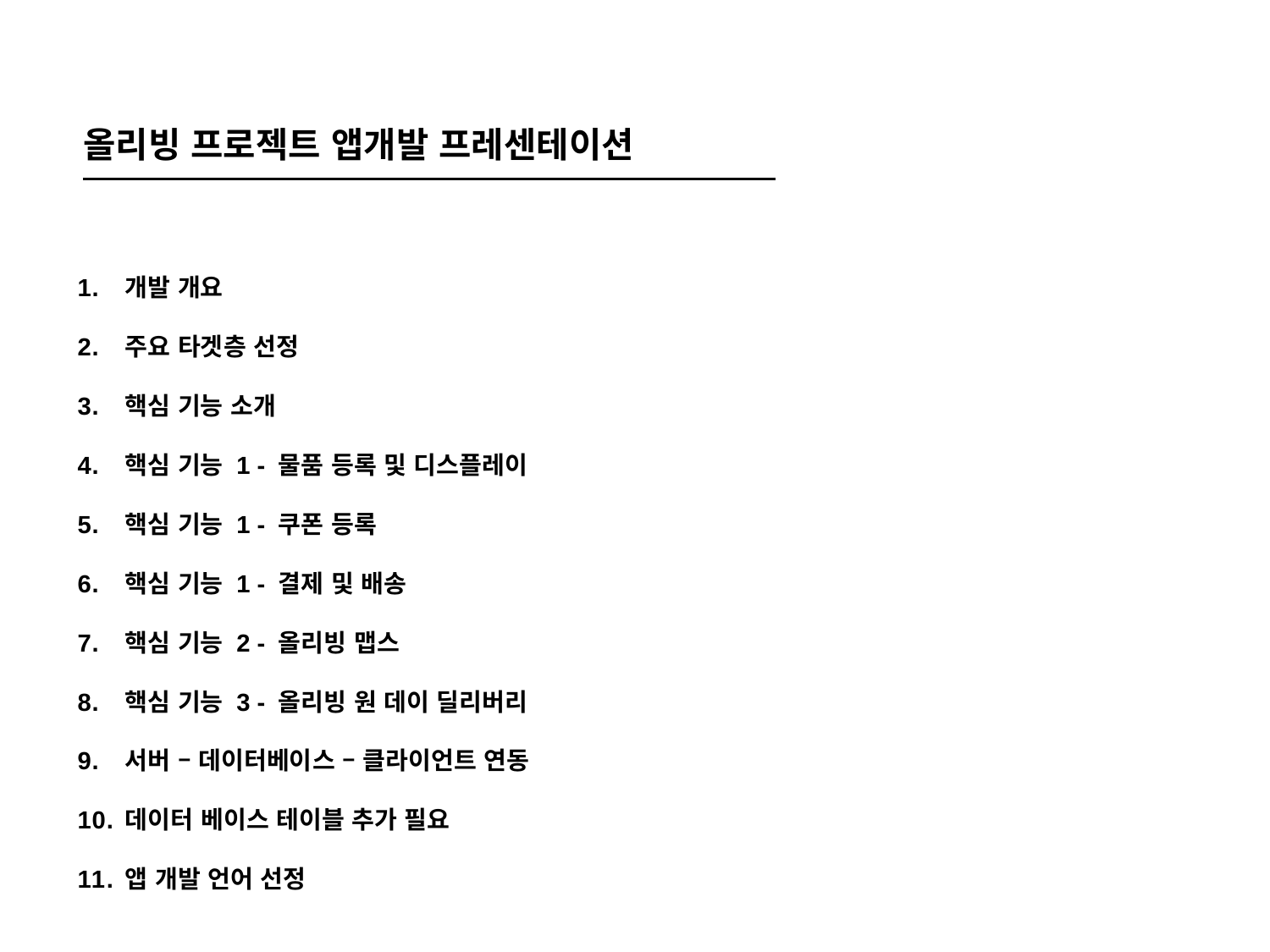

올리빙 프로젝트 앱개발 프레센테이션
개발 개요
주요 타겟층 선정
핵심 기능 소개
핵심 기능 1 - 물품 등록 및 디스플레이
핵심 기능 1 - 쿠폰 등록
핵심 기능 1 - 결제 및 배송
핵심 기능 2 - 올리빙 맵스
핵심 기능 3 - 올리빙 원 데이 딜리버리
서버 – 데이터베이스 – 클라이언트 연동
데이터 베이스 테이블 추가 필요
앱 개발 언어 선정